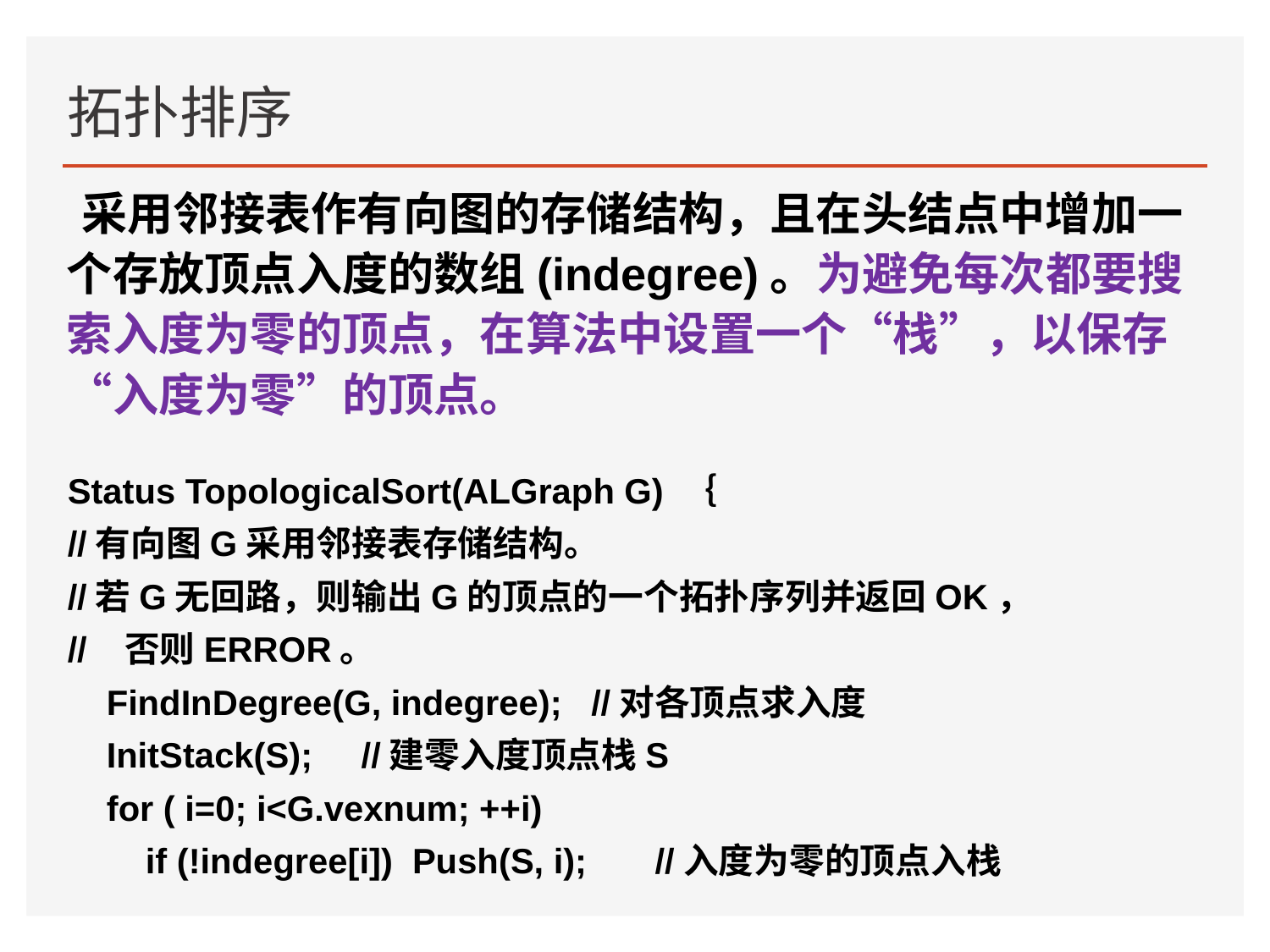

# 拓扑排序
 采用邻接表作有向图的存储结构，且在头结点中增加一个存放顶点入度的数组(indegree)。为避免每次都要搜索入度为零的顶点，在算法中设置一个“栈”，以保存“入度为零”的顶点。
Status TopologicalSort(ALGraph G) ｛
//有向图G采用邻接表存储结构。
//若G无回路，则输出G的顶点的一个拓扑序列并返回OK，
//   否则ERROR。
    FindInDegree(G, indegree);   //对各顶点求入度
    InitStack(S);     //建零入度顶点栈S
    for ( i=0; i<G.vexnum; ++i)
        if (!indegree[i])  Push(S, i);       //入度为零的顶点入栈